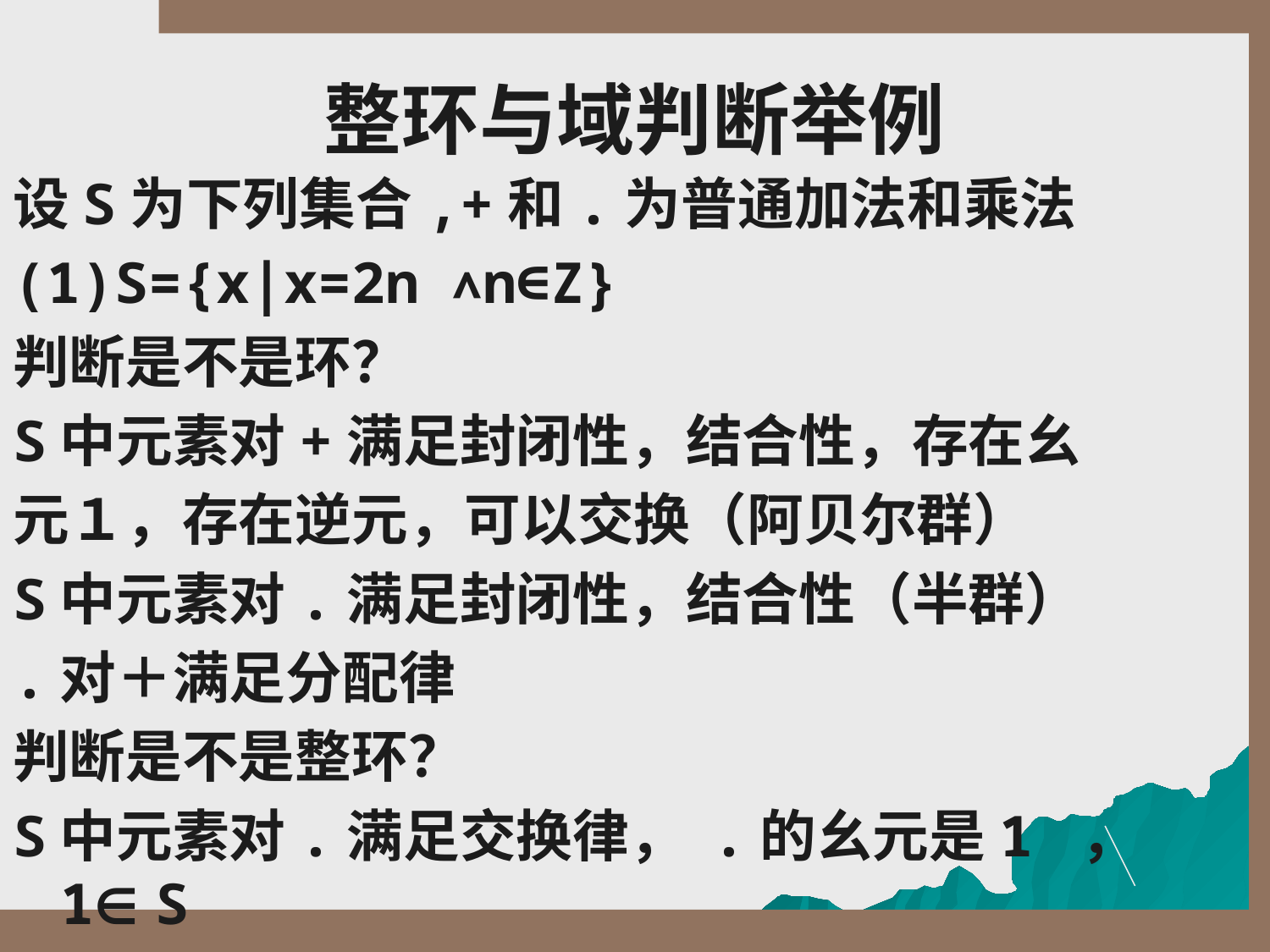

# 整环与域判断举例
设S为下列集合,+和.为普通加法和乘法
(1)S={x|x=2n ∧n∈Z}
判断是不是环？
S中元素对+满足封闭性，结合性，存在幺
元１，存在逆元，可以交换（阿贝尔群）
S中元素对.满足封闭性，结合性（半群）
.对＋满足分配律
判断是不是整环？
S中元素对.满足交换律， .的幺元是1 ， 1∈ S

80